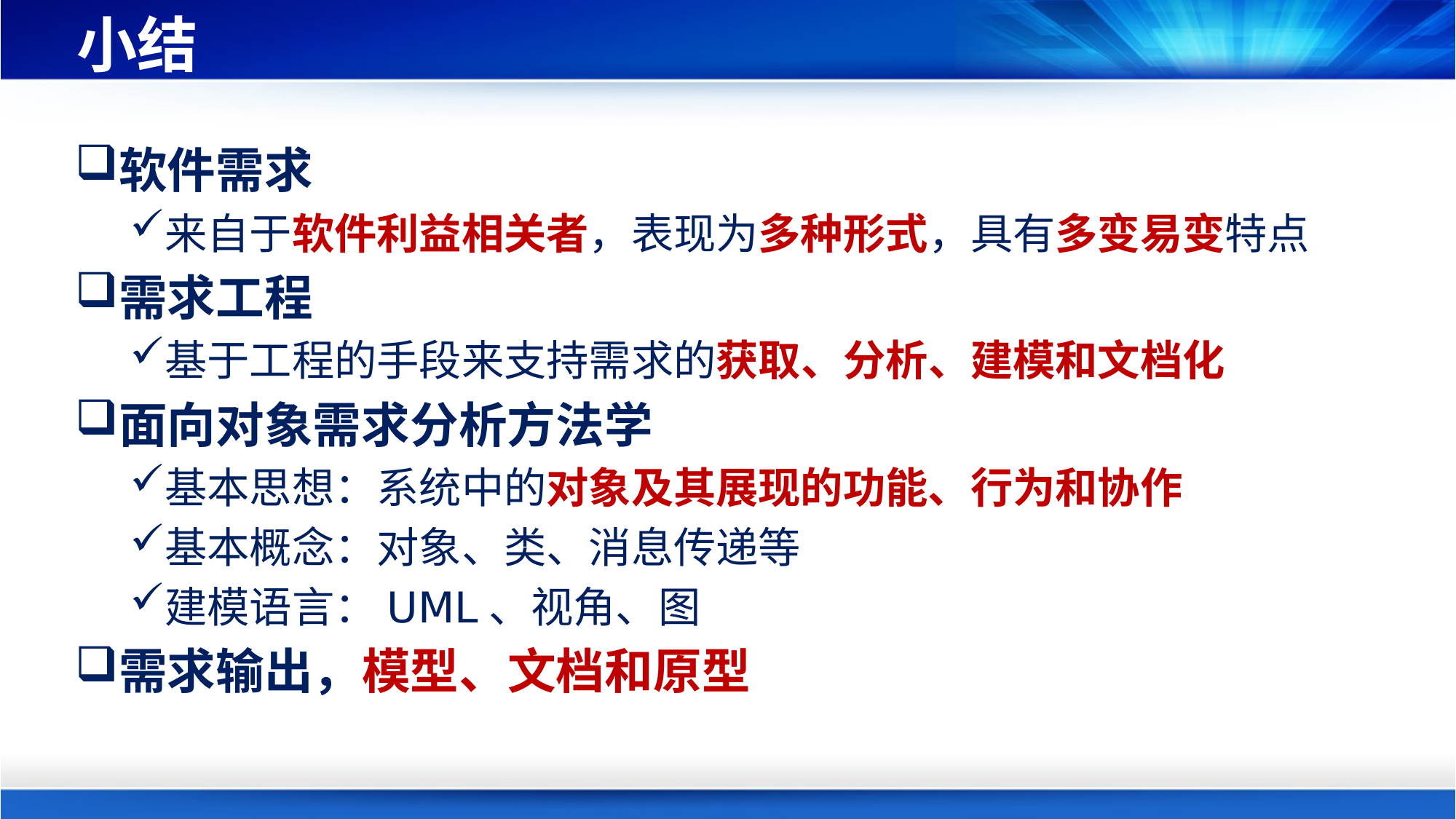

# 小结
软件需求
来自于软件利益相关者，表现为多种形式，具有多变易变特点
需求工程
基于工程的手段来支持需求的获取、分析、建模和文档化
面向对象需求分析方法学
基本思想：系统中的对象及其展现的功能、行为和协作
基本概念：对象、类、消息传递等
建模语言：UML、视角、图
需求输出，模型、文档和原型